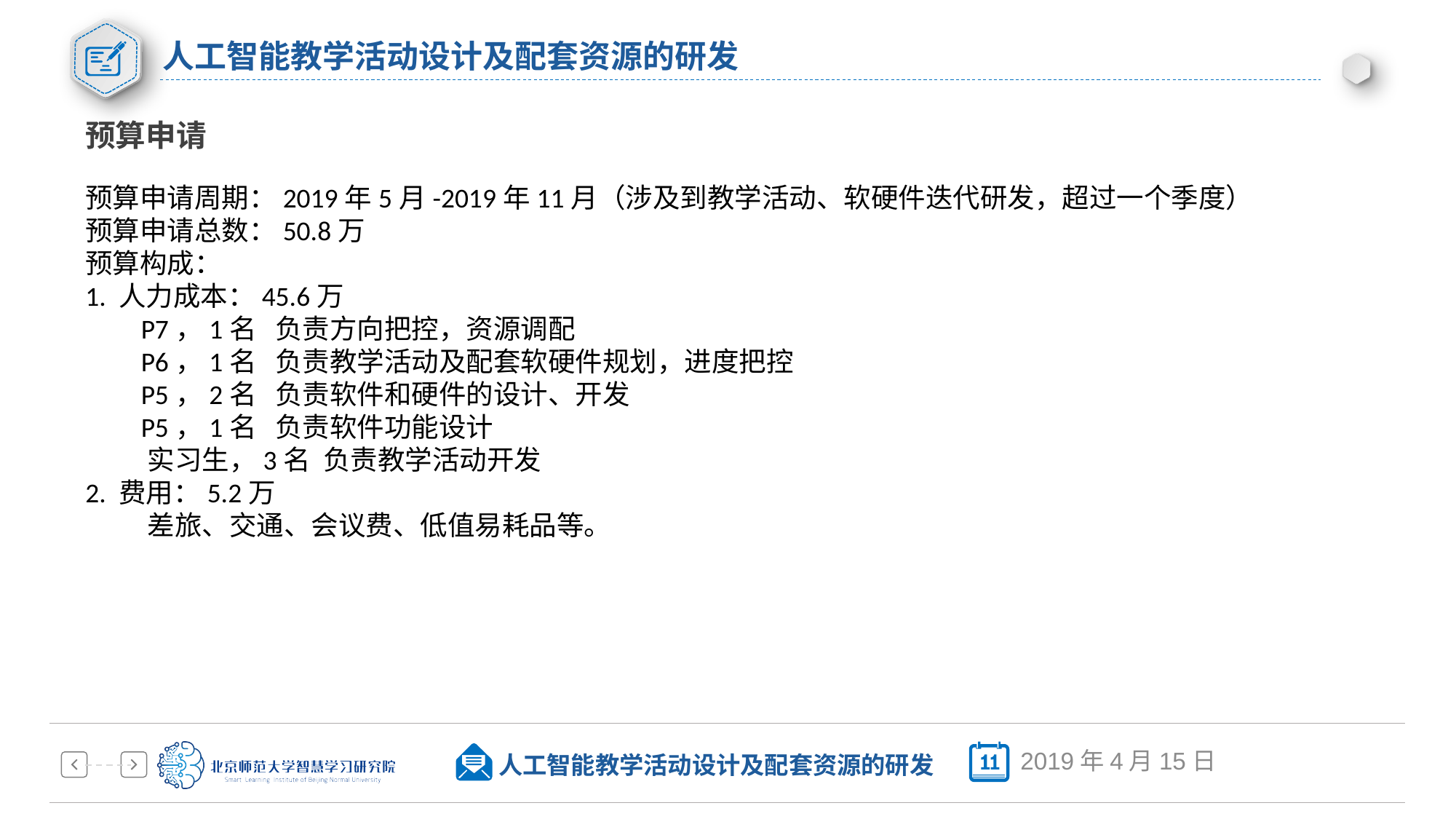

# 人工智能教学活动设计及配套资源的研发
预算申请
预算申请周期：2019年5月-2019年11月（涉及到教学活动、软硬件迭代研发，超过一个季度）
预算申请总数：50.8万
预算构成：
1. 人力成本：45.6万
         P7，1名   负责方向把控，资源调配
         P6，1名   负责教学活动及配套软硬件规划，进度把控
         P5，2名   负责软件和硬件的设计、开发
         P5，1名   负责软件功能设计
         实习生，3名  负责教学活动开发
2. 费用：5.2万
         差旅、交通、会议费、低值易耗品等。
2019年4月15日
人工智能教学活动设计及配套资源的研发